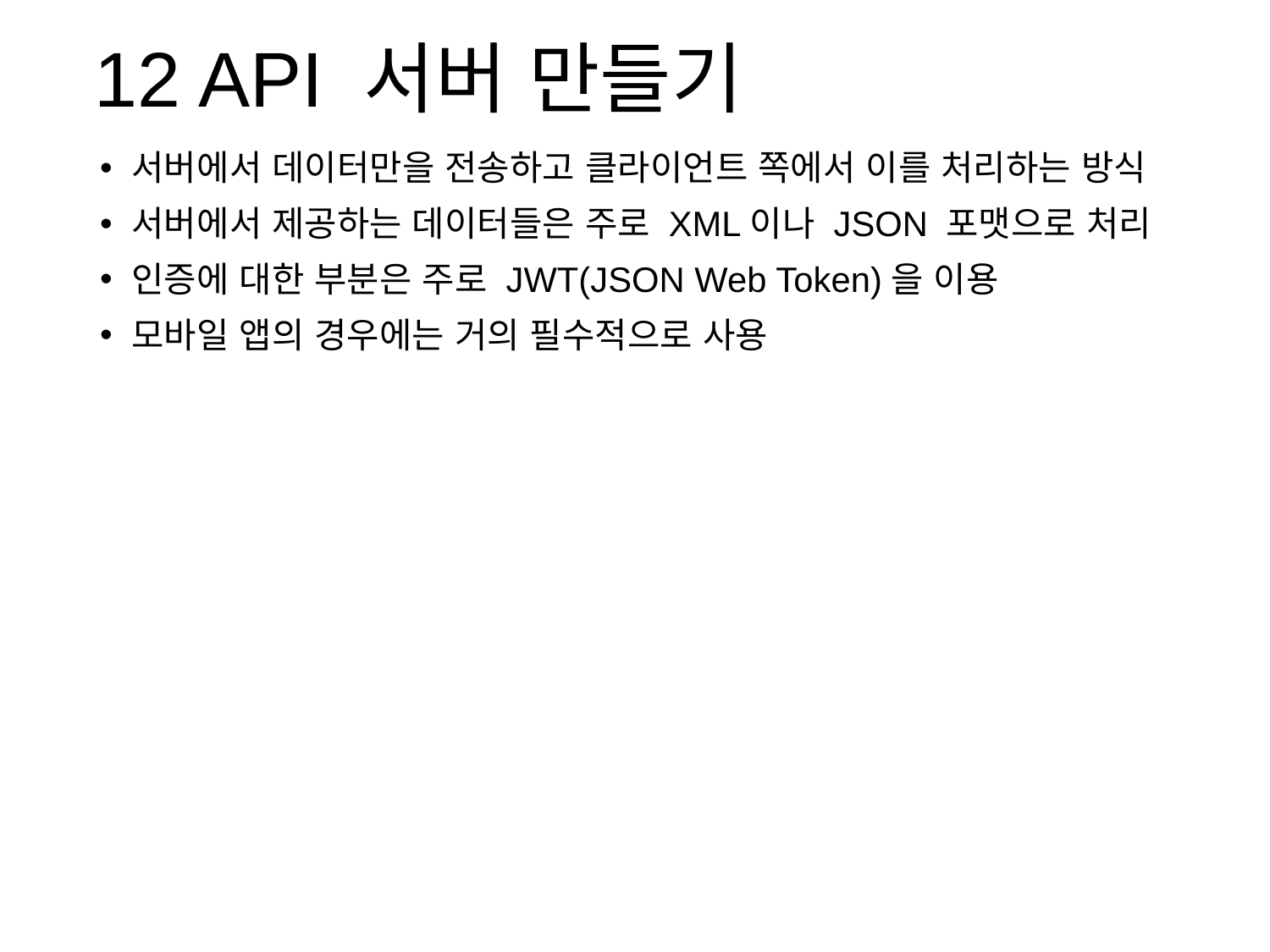

# 12 API 서버 만들기
서버에서 데이터만을 전송하고 클라이언트 쪽에서 이를 처리하는 방식
서버에서 제공하는 데이터들은 주로 XML이나 JSON 포맷으로 처리
인증에 대한 부분은 주로 JWT(JSON Web Token)을 이용
모바일 앱의 경우에는 거의 필수적으로 사용